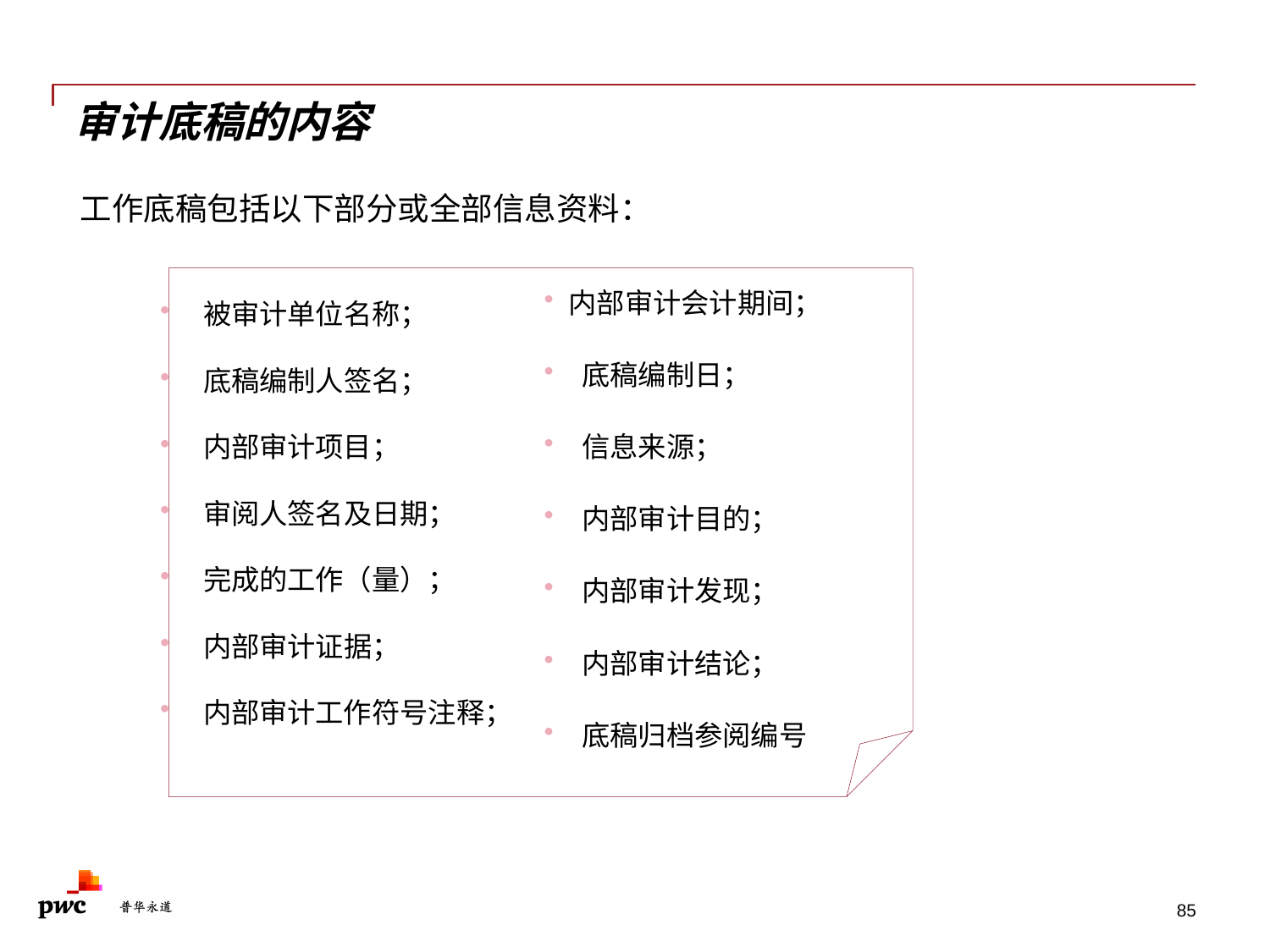

# 审计底稿的内容

工作底稿包括以下部分或全部信息资料：

内部审计会计期间；

 底稿编制日；

 信息来源；

 内部审计目的；

 内部审计发现；

 内部审计结论；

 底稿归档参阅编号

 被审计单位名称；
 底稿编制人签名；
 内部审计项目；
 审阅人签名及日期；
 完成的工作（量）；
 内部审计证据；
 内部审计工作符号注释；

85